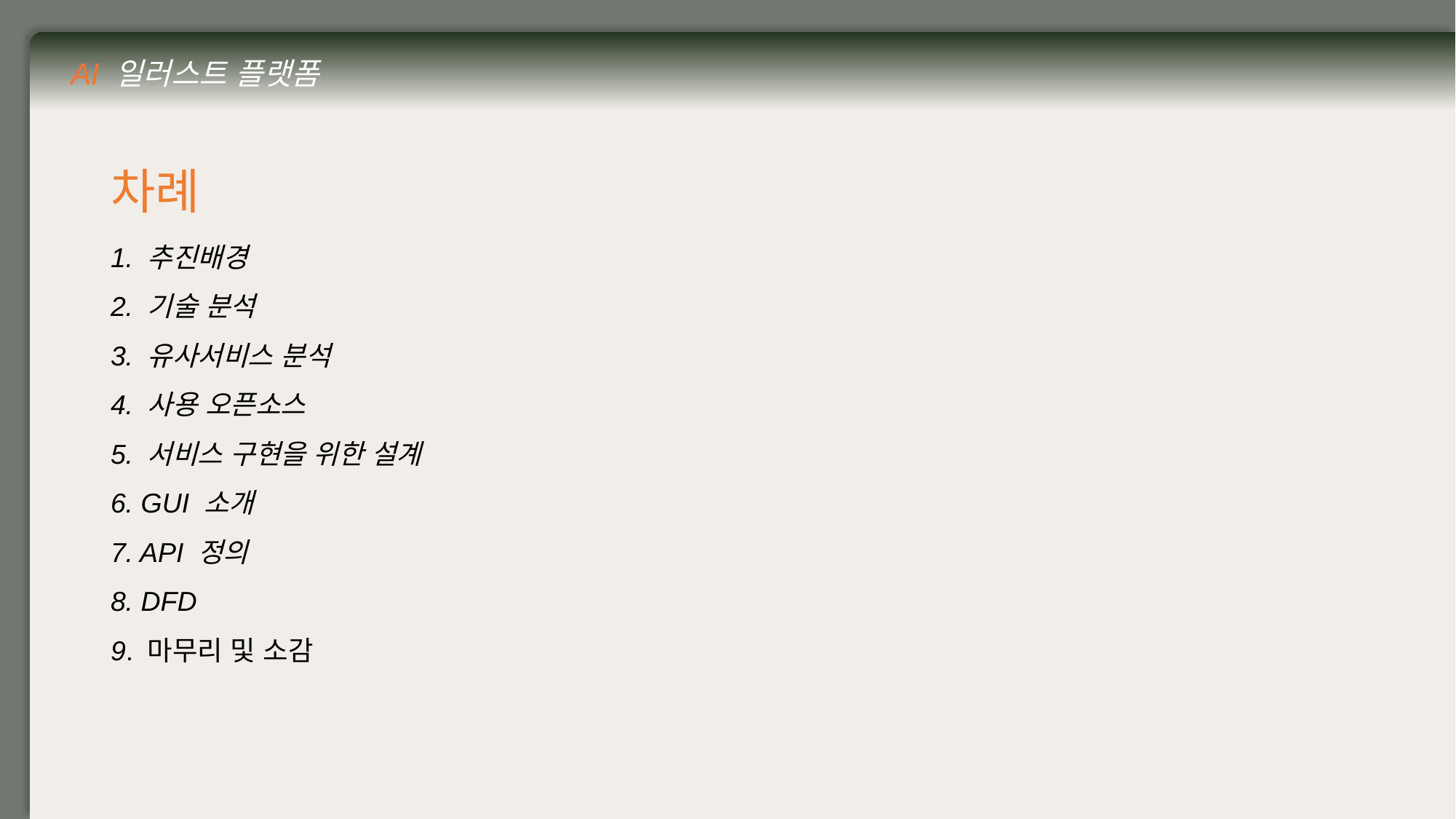

AI 일러스트 플랫폼
# 차례
1. 추진배경
2. 기술 분석
3. 유사서비스 분석
4. 사용 오픈소스
5. 서비스 구현을 위한 설계
6. GUI 소개
7. API 정의
8. DFD
9. 마무리 및 소감